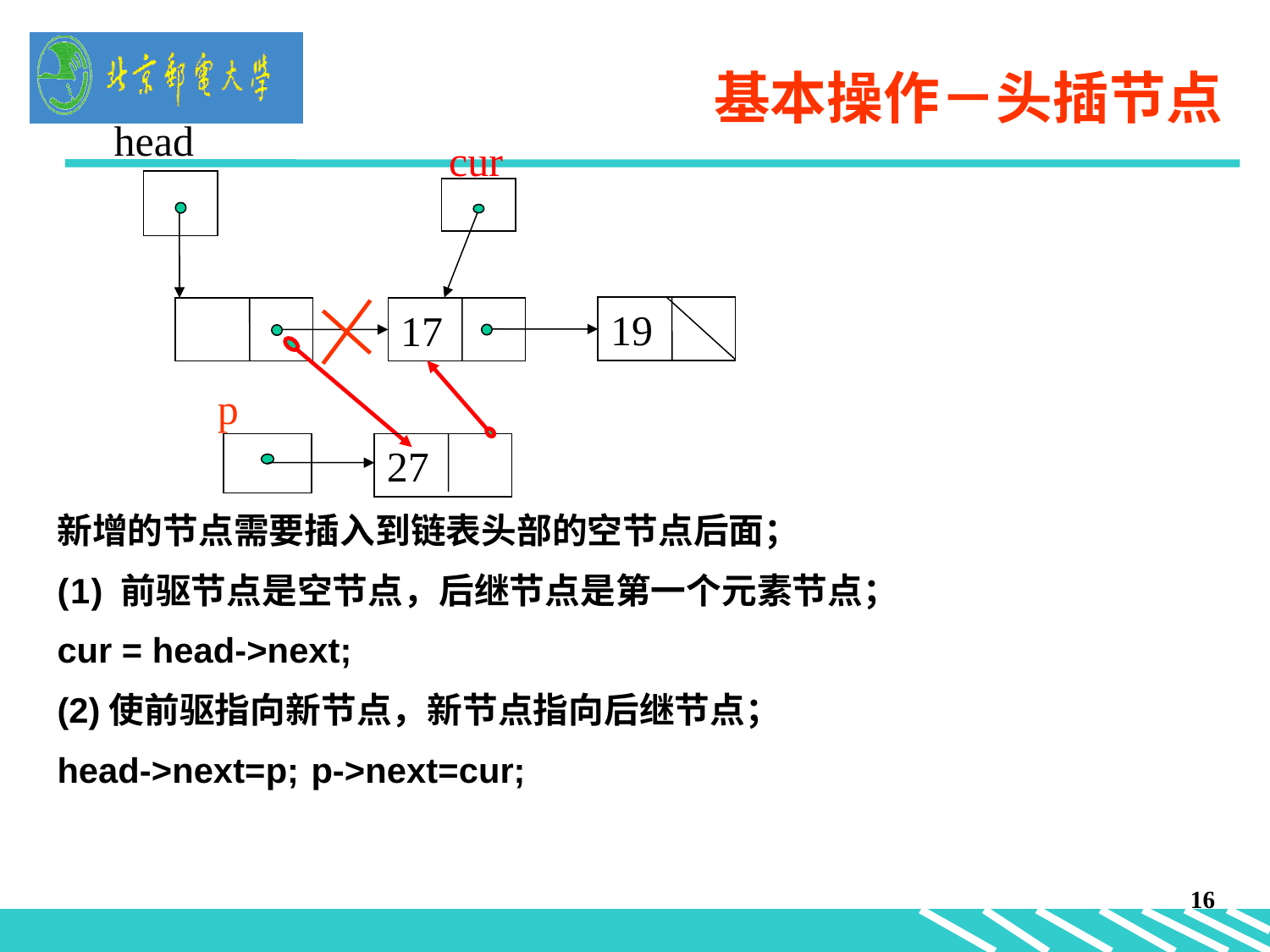

基本操作－头插节点
head

cur

19

17

   p

27

新增的节点需要插入到链表头部的空节点后面；
前驱节点是空节点，后继节点是第一个元素节点；
cur = head->next;
(2)使前驱指向新节点，新节点指向后继节点；
head->next=p;	p->next=cur;
16